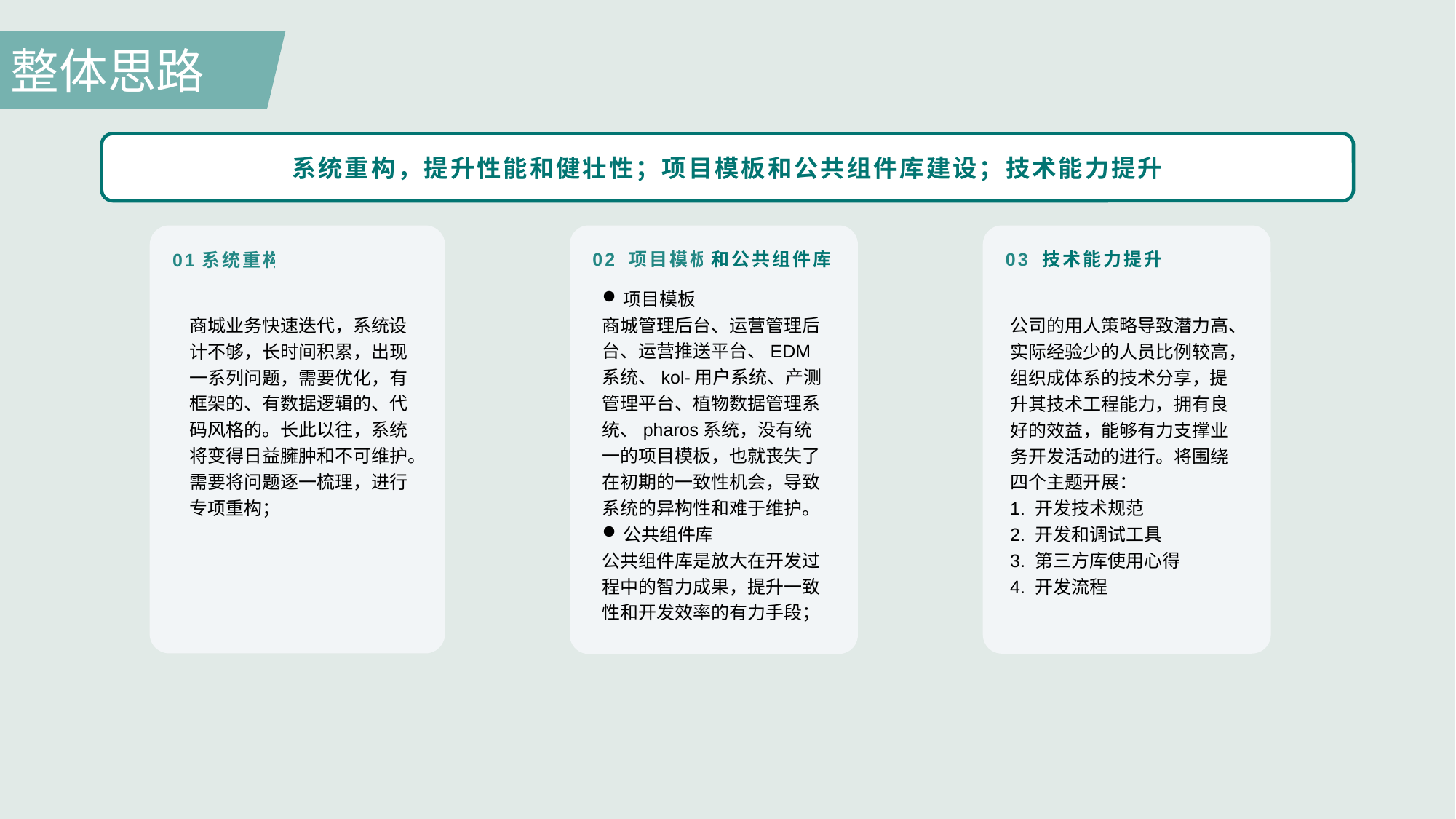

整体思路
系统重构，提升性能和健壮性；项目模板和公共组件库建设；技术能力提升
01系统重构

商城业务快速迭代，系统设计不够，长时间积累，出现一系列问题，需要优化，有框架的、有数据逻辑的、代码风格的。长此以往，系统将变得日益臃肿和不可维护。需要将问题逐一梳理，进行专项重构；

02 项目模板和公共组件库

项目模板
商城管理后台、运营管理后台、运营推送平台、EDM系统、kol-用户系统、产测管理平台、植物数据管理系统、pharos系统，没有统一的项目模板，也就丧失了在初期的一致性机会，导致系统的异构性和难于维护。
公共组件库
公共组件库是放大在开发过程中的智力成果，提升一致性和开发效率的有力手段；
03 技术能力提升

公司的用人策略导致潜力高、实际经验少的人员比例较高，组织成体系的技术分享，提升其技术工程能力，拥有良好的效益，能够有力支撑业务开发活动的进行。将围绕四个主题开展：
1. 开发技术规范
2. 开发和调试工具
3. 第三方库使用心得
4. 开发流程